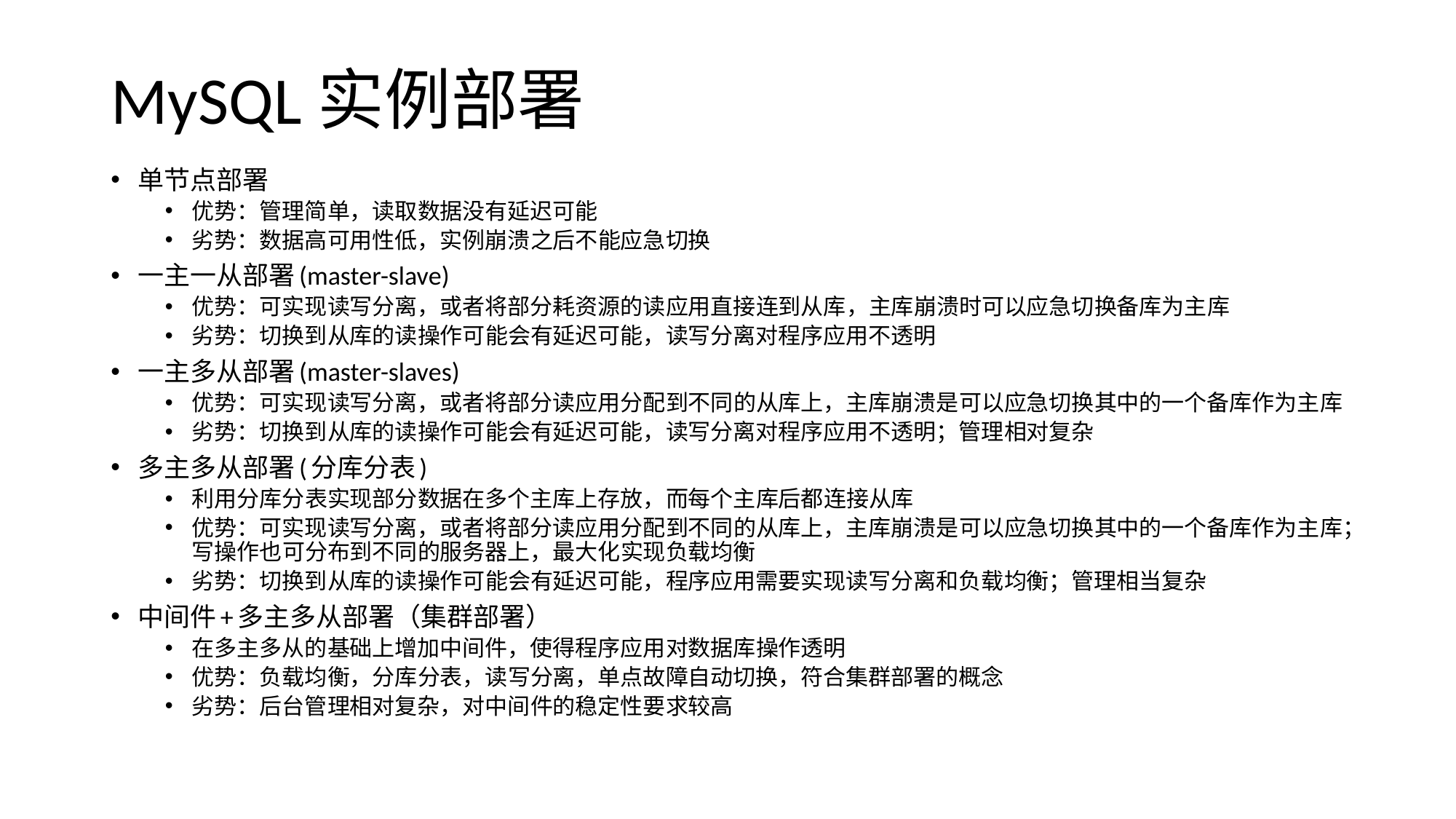

# MySQL实例部署
单节点部署
优势：管理简单，读取数据没有延迟可能
劣势：数据高可用性低，实例崩溃之后不能应急切换
一主一从部署(master-slave)
优势：可实现读写分离，或者将部分耗资源的读应用直接连到从库，主库崩溃时可以应急切换备库为主库
劣势：切换到从库的读操作可能会有延迟可能，读写分离对程序应用不透明
一主多从部署(master-slaves)
优势：可实现读写分离，或者将部分读应用分配到不同的从库上，主库崩溃是可以应急切换其中的一个备库作为主库
劣势：切换到从库的读操作可能会有延迟可能，读写分离对程序应用不透明；管理相对复杂
多主多从部署(分库分表)
利用分库分表实现部分数据在多个主库上存放，而每个主库后都连接从库
优势：可实现读写分离，或者将部分读应用分配到不同的从库上，主库崩溃是可以应急切换其中的一个备库作为主库；写操作也可分布到不同的服务器上，最大化实现负载均衡
劣势：切换到从库的读操作可能会有延迟可能，程序应用需要实现读写分离和负载均衡；管理相当复杂
中间件+多主多从部署（集群部署）
在多主多从的基础上增加中间件，使得程序应用对数据库操作透明
优势：负载均衡，分库分表，读写分离，单点故障自动切换，符合集群部署的概念
劣势：后台管理相对复杂，对中间件的稳定性要求较高